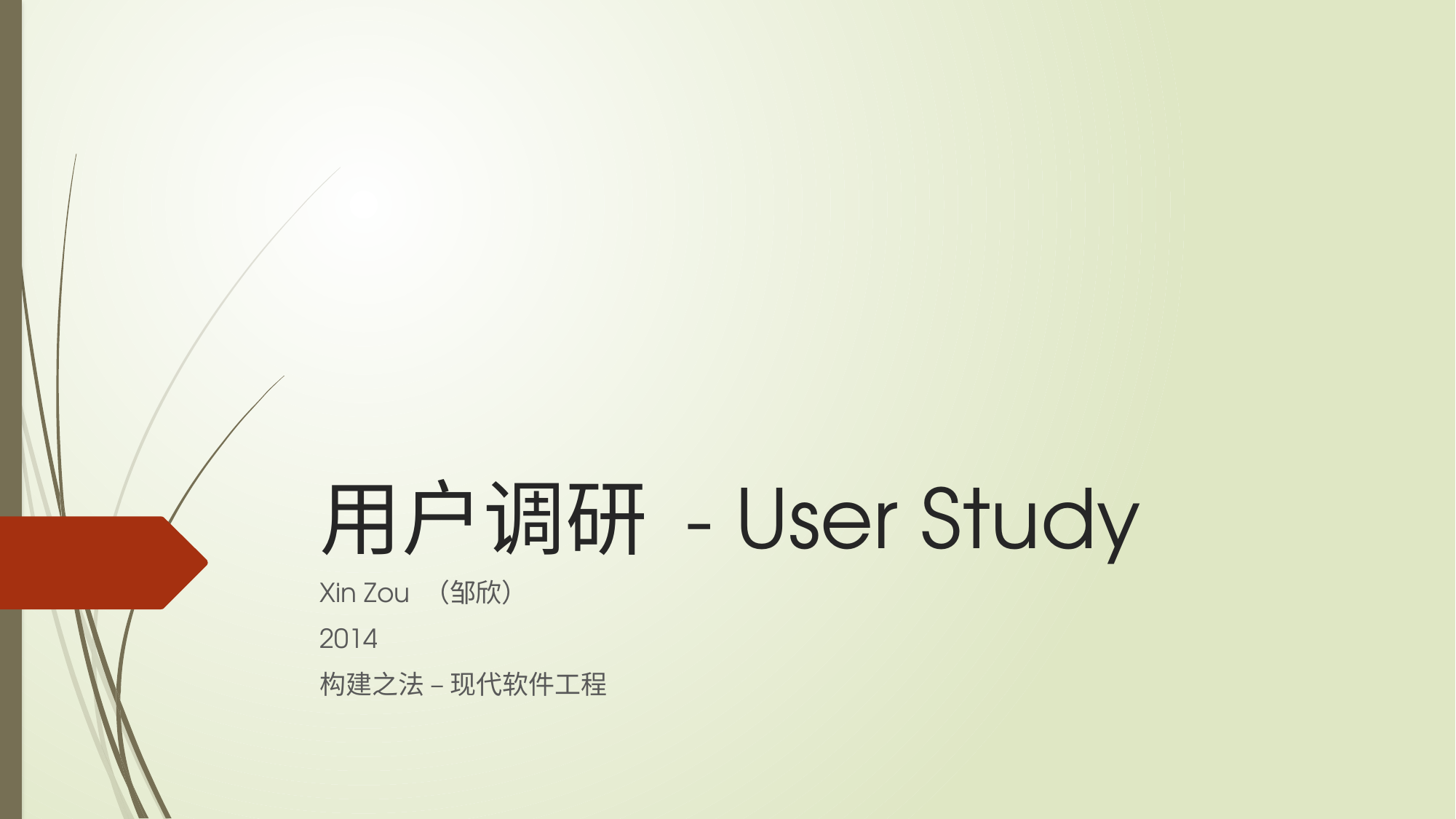

# 用户调研 - User Study
Xin Zou （邹欣）
2014
构建之法 – 现代软件工程